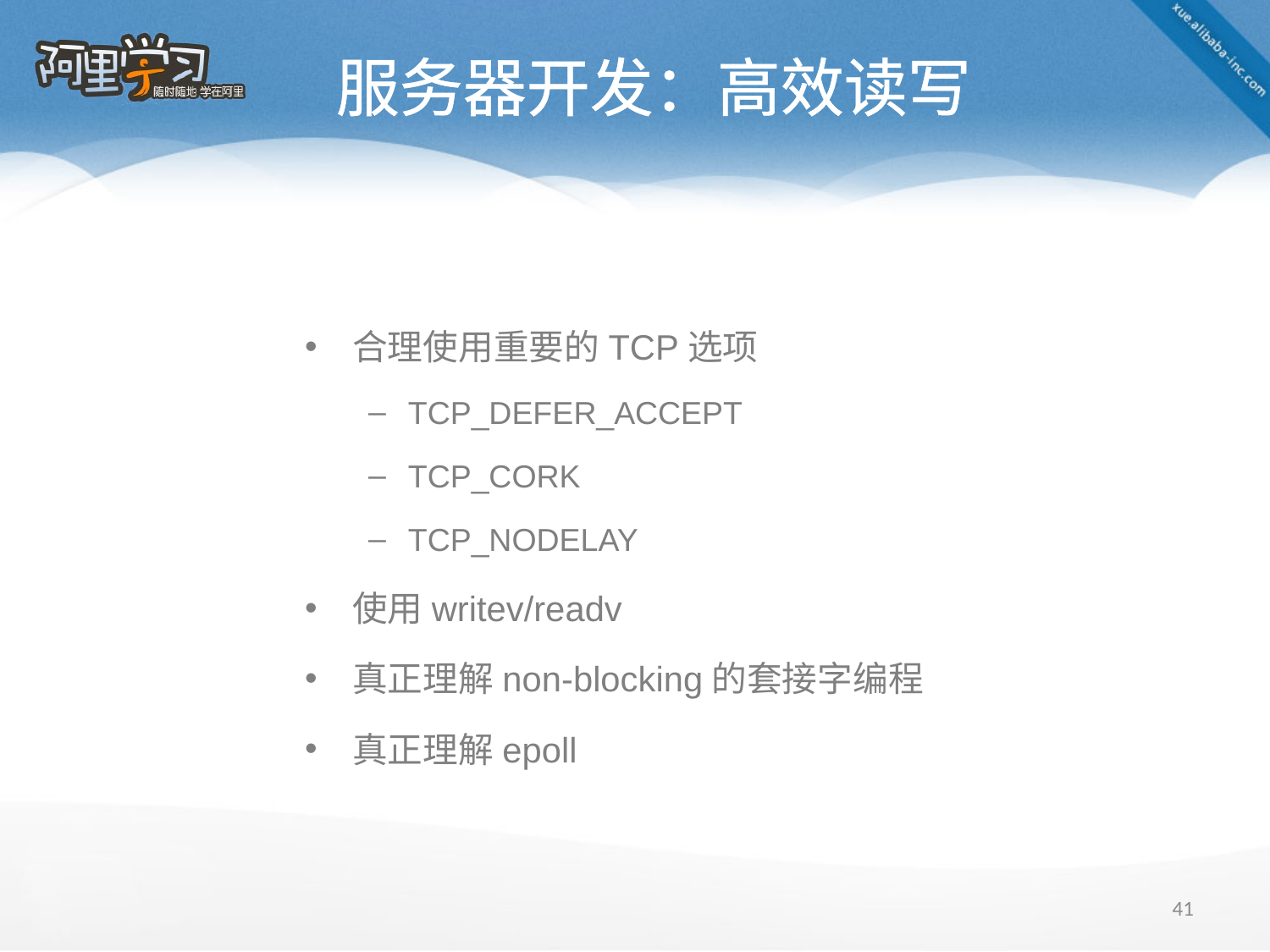

# 服务器开发：高效读写
合理使用重要的TCP选项
TCP_DEFER_ACCEPT
TCP_CORK
TCP_NODELAY
使用writev/readv
真正理解non-blocking的套接字编程
真正理解epoll
41